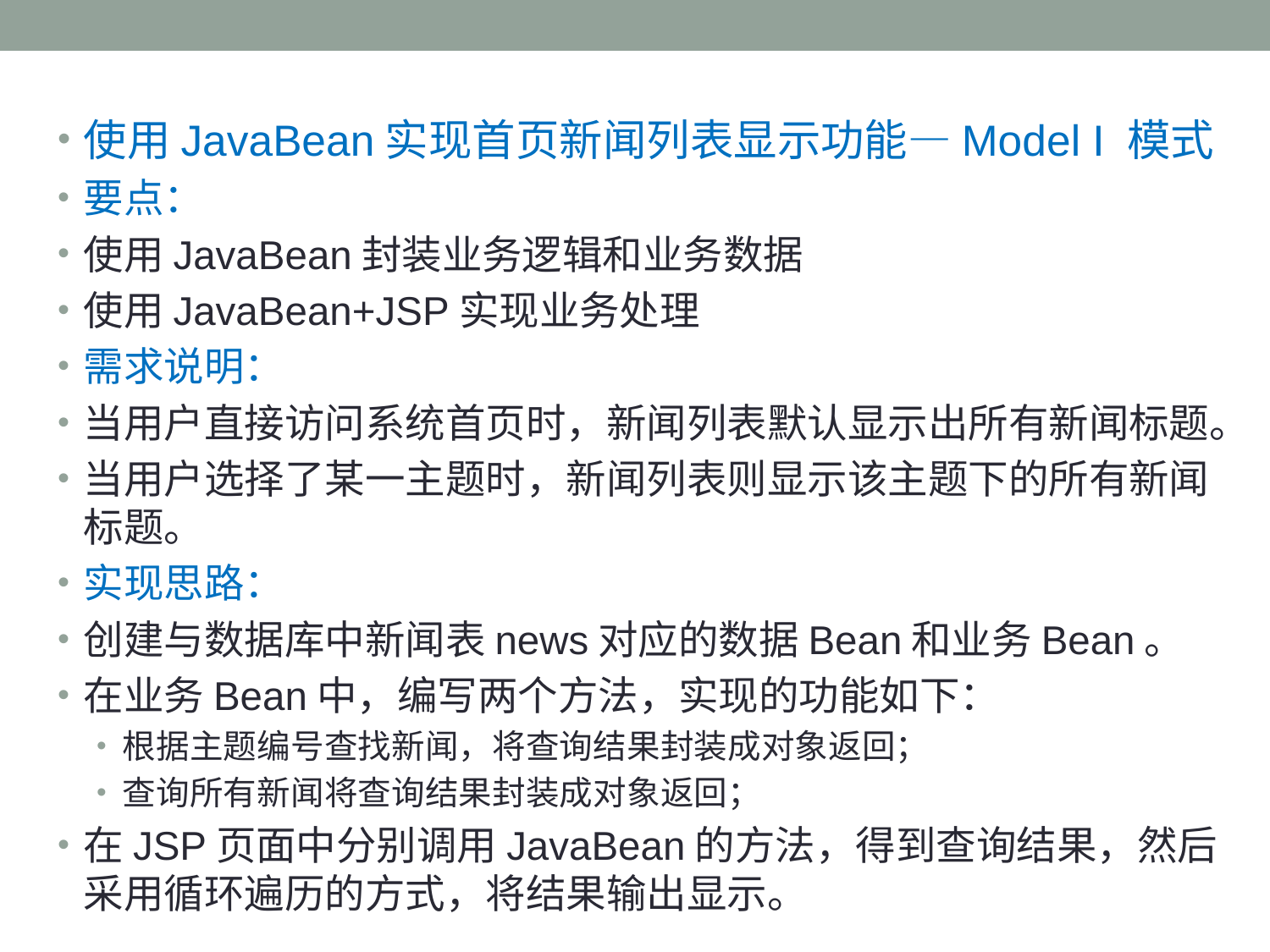

使用JavaBean实现首页新闻列表显示功能—Model I 模式
要点：
使用JavaBean封装业务逻辑和业务数据
使用JavaBean+JSP实现业务处理
需求说明：
当用户直接访问系统首页时，新闻列表默认显示出所有新闻标题。
当用户选择了某一主题时，新闻列表则显示该主题下的所有新闻标题。
实现思路：
创建与数据库中新闻表news对应的数据Bean和业务Bean。
在业务Bean中，编写两个方法，实现的功能如下：
根据主题编号查找新闻，将查询结果封装成对象返回；
查询所有新闻将查询结果封装成对象返回；
在JSP页面中分别调用JavaBean的方法，得到查询结果，然后采用循环遍历的方式，将结果输出显示。